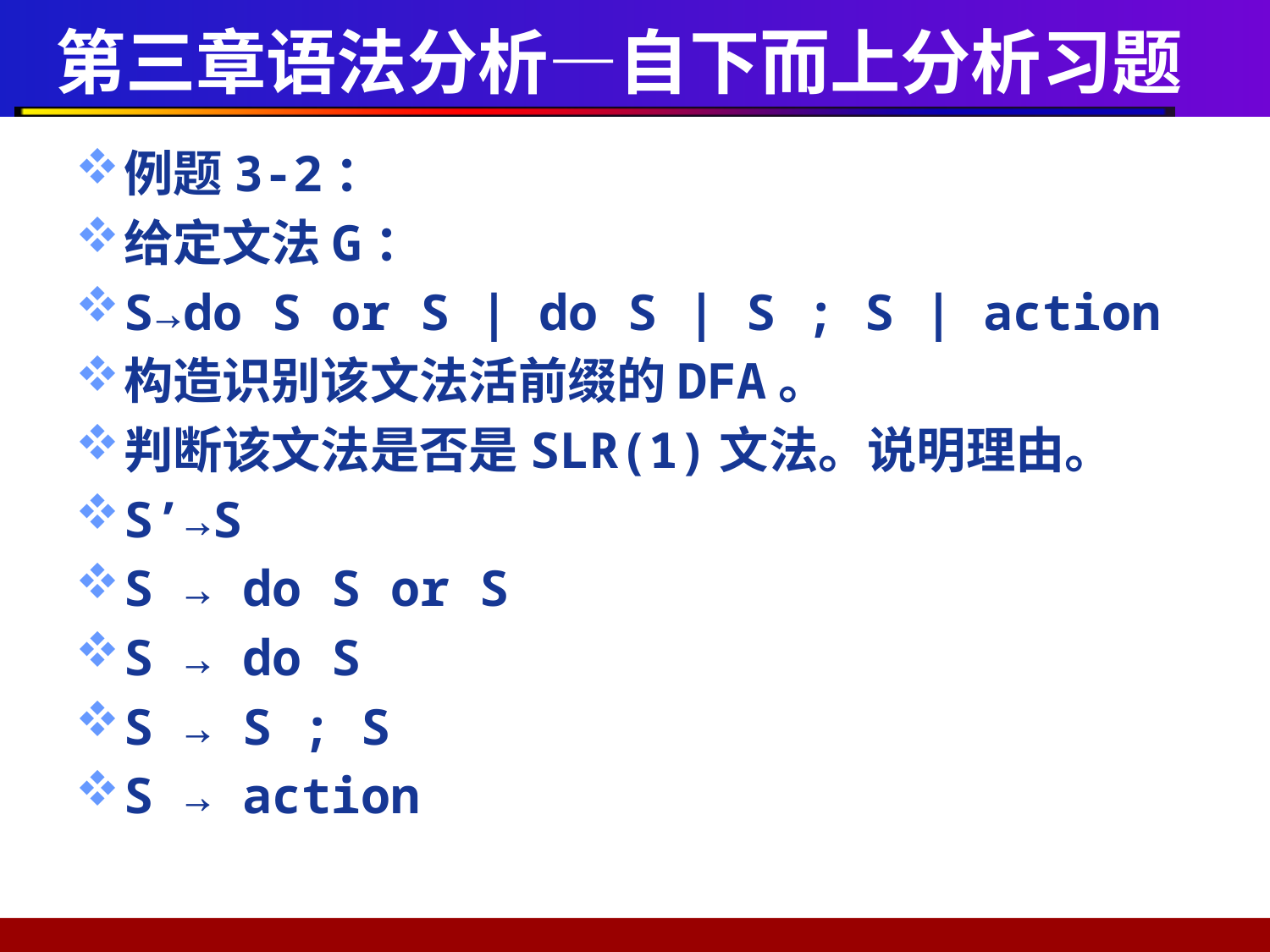

# 第三章语法分析—自下而上分析习题
例题3-2：
给定文法G：
S→do S or S | do S | S ; S | action
构造识别该文法活前缀的DFA。
判断该文法是否是SLR(1)文法。说明理由。
S’→S
S → do S or S
S → do S
S → S ; S
S → action